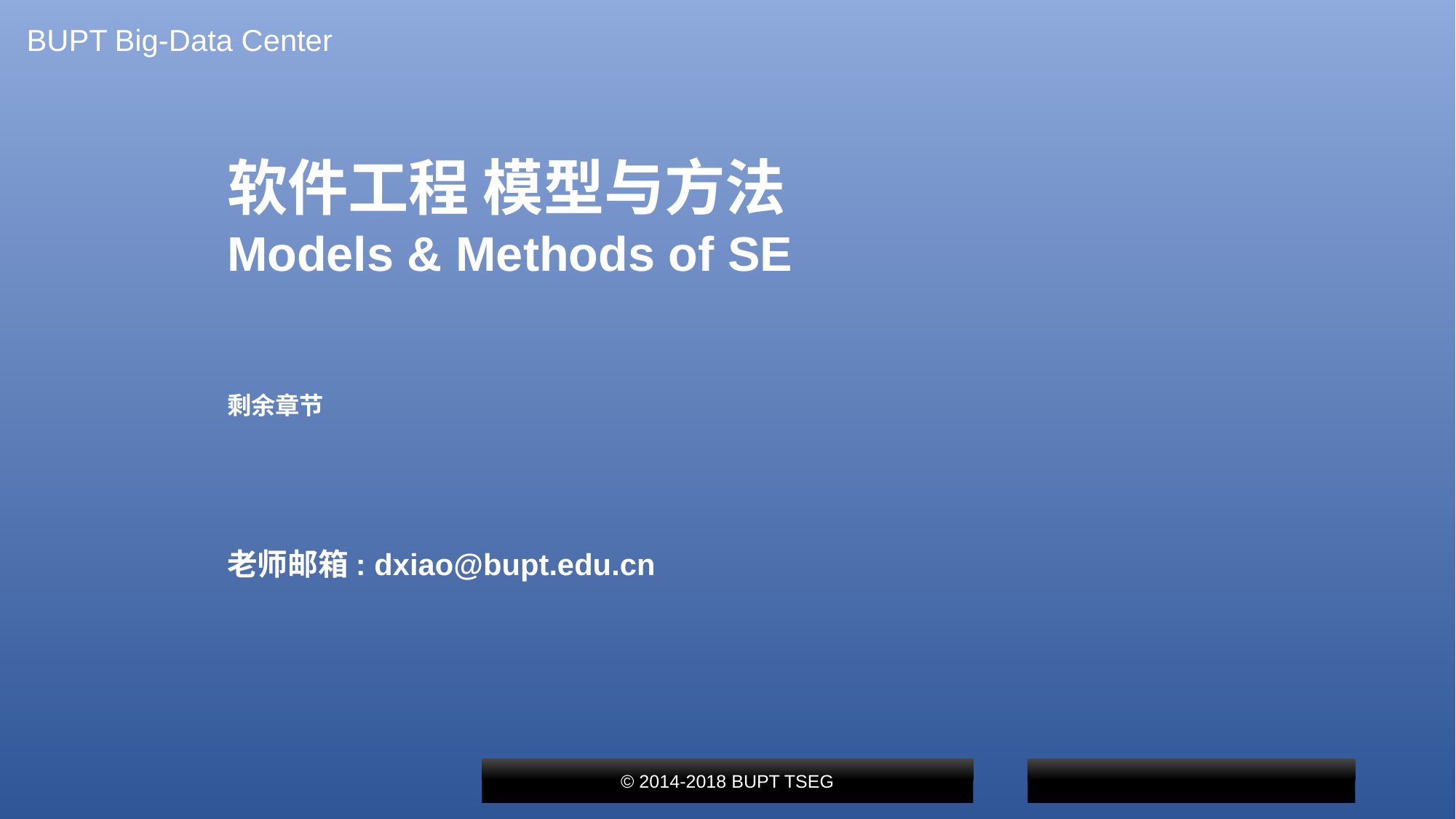

BUPT Big-Data Center
软件工程 模型与方法
Models & Methods of SE
剩余章节
老师邮箱: dxiao@bupt.edu.cn

© 2014-2018 BUPT TSEG
1